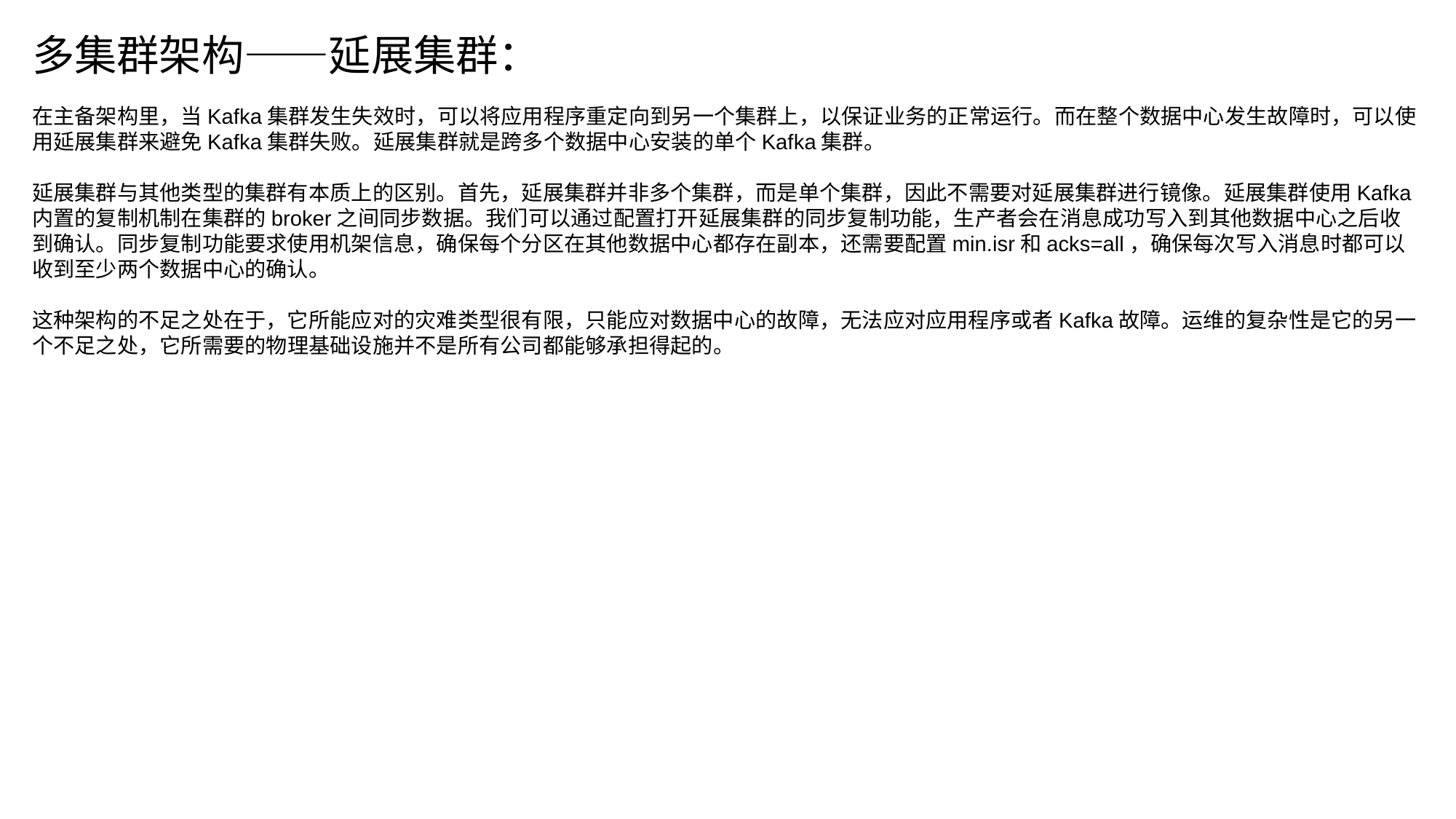

多集群架构——延展集群：
在主备架构里，当Kafka集群发生失效时，可以将应用程序重定向到另一个集群上，以保证业务的正常运行。而在整个数据中心发生故障时，可以使用延展集群来避免Kafka集群失败。延展集群就是跨多个数据中心安装的单个Kafka集群。

延展集群与其他类型的集群有本质上的区别。首先，延展集群并非多个集群，而是单个集群，因此不需要对延展集群进行镜像。延展集群使用Kafka内置的复制机制在集群的broker之间同步数据。我们可以通过配置打开延展集群的同步复制功能，生产者会在消息成功写入到其他数据中心之后收到确认。同步复制功能要求使用机架信息，确保每个分区在其他数据中心都存在副本，还需要配置min.isr和acks=all，确保每次写入消息时都可以收到至少两个数据中心的确认。

这种架构的不足之处在于，它所能应对的灾难类型很有限，只能应对数据中心的故障，无法应对应用程序或者Kafka故障。运维的复杂性是它的另一个不足之处，它所需要的物理基础设施并不是所有公司都能够承担得起的。